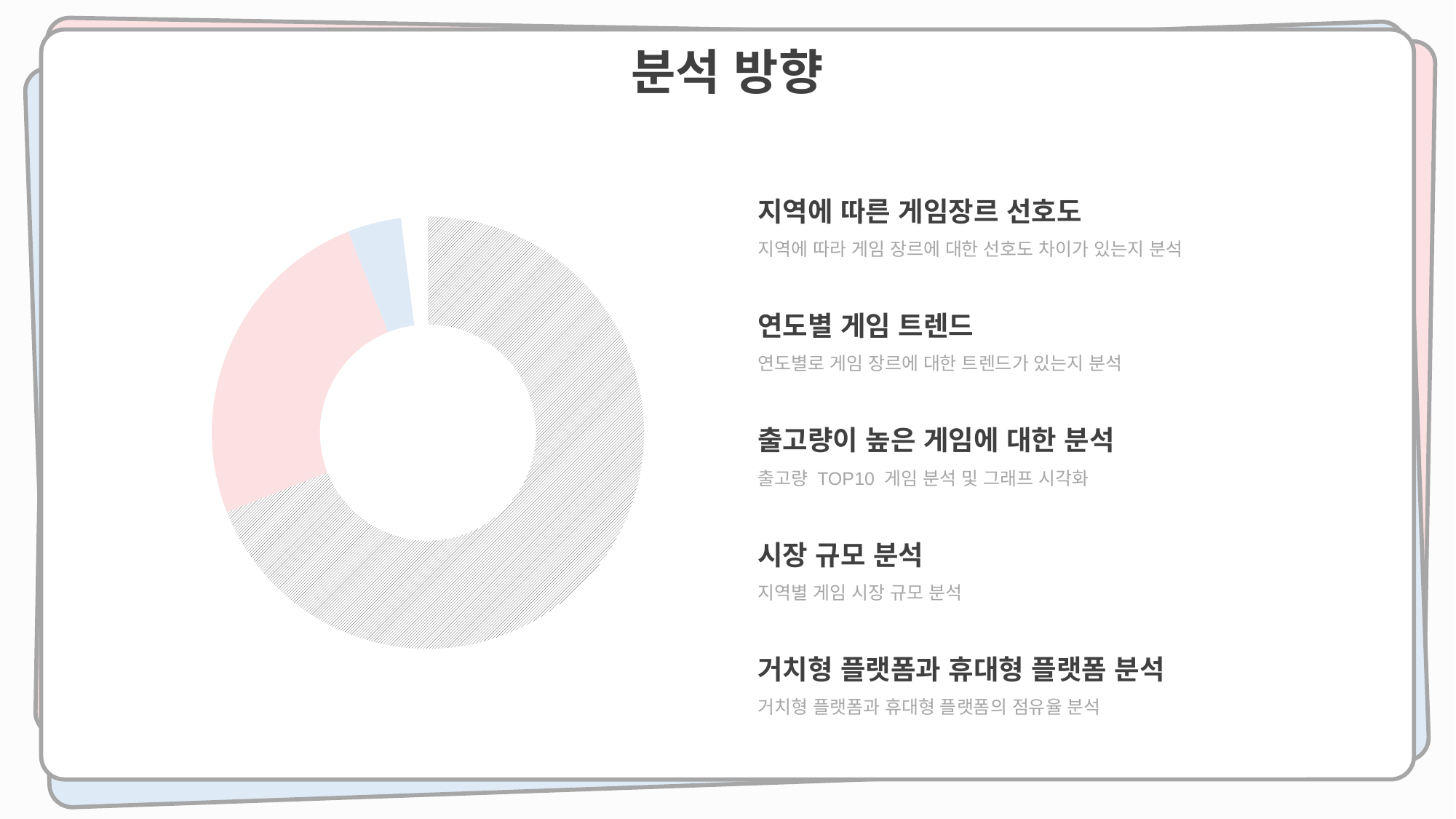

분석 방향

### Chart

| Category | 판매 |
|---|---|
| 제품 '가' | 0.69 |
| 제품 '나' | 0.25 |
| 제품 '다' | 0.04 |
| ETC | 0.02 |
지역에 따른 게임장르 선호도
지역에 따라 게임 장르에 대한 선호도 차이가 있는지 분석

연도별 게임 트렌드
연도별로 게임 장르에 대한 트렌드가 있는지 분석

출고량이 높은 게임에 대한 분석
출고량 TOP10 게임 분석 및 그래프 시각화

시장 규모 분석
지역별 게임 시장 규모 분석

거치형 플랫폼과 휴대형 플랫폼 분석
거치형 플랫폼과 휴대형 플랫폼의 점유율 분석